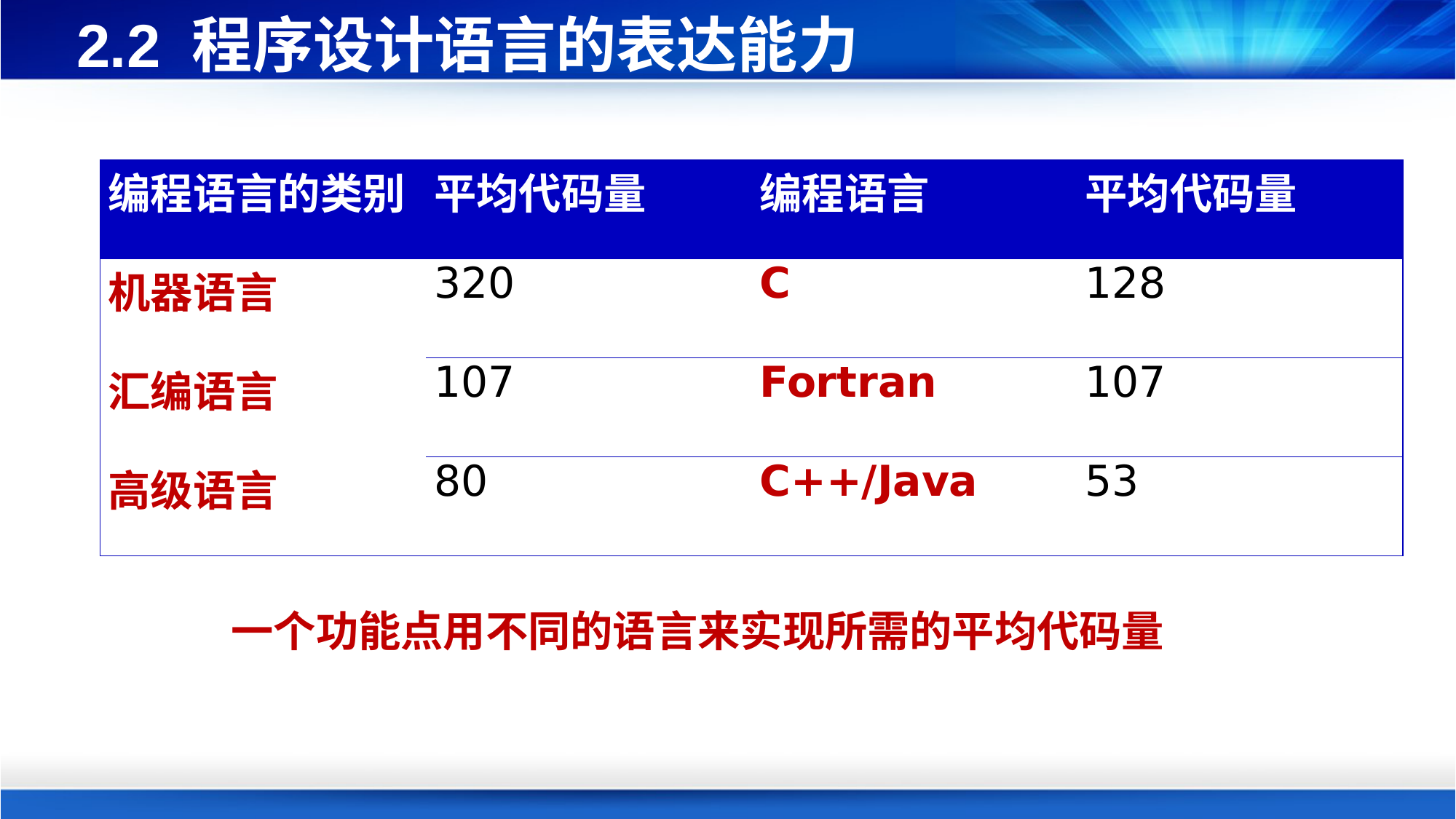

# 2.2 程序设计语言的表达能力
| 编程语言的类别 | 平均代码量 | 编程语言 | 平均代码量 |
| --- | --- | --- | --- |
| 机器语言 | 320 | C | 128 |
| 汇编语言 | 107 | Fortran | 107 |
| 高级语言 | 80 | C++/Java | 53 |
一个功能点用不同的语言来实现所需的平均代码量